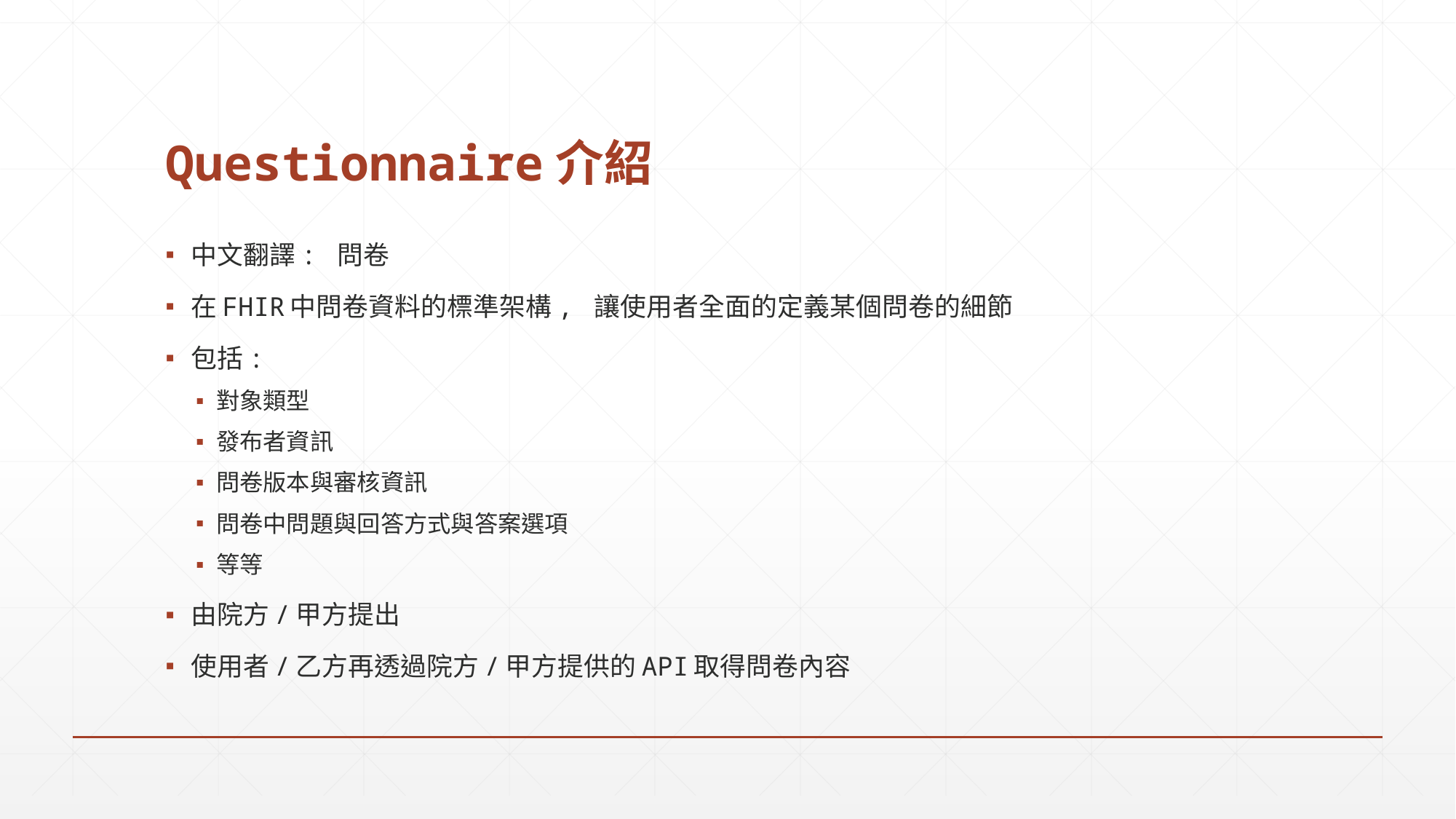

# Questionnaire介紹
中文翻譯: 問卷
在FHIR中問卷資料的標準架構, 讓使用者全面的定義某個問卷的細節
包括:
對象類型
發布者資訊
問卷版本與審核資訊
問卷中問題與回答方式與答案選項
等等
由院方/甲方提出
使用者/乙方再透過院方/甲方提供的API取得問卷內容